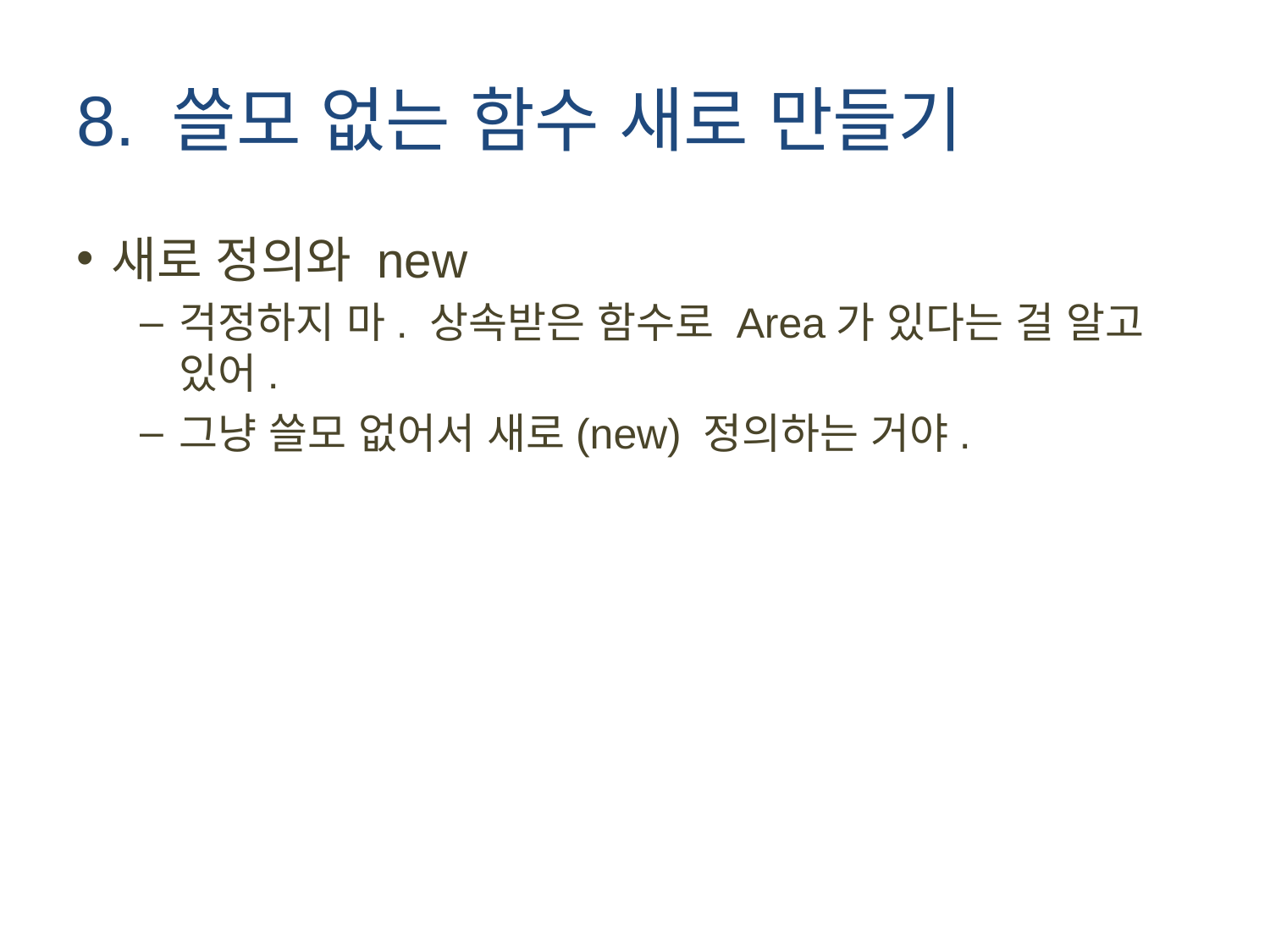

# 8. 쓸모 없는 함수 새로 만들기
새로 정의와 new
걱정하지 마. 상속받은 함수로 Area가 있다는 걸 알고 있어.
그냥 쓸모 없어서 새로(new) 정의하는 거야.